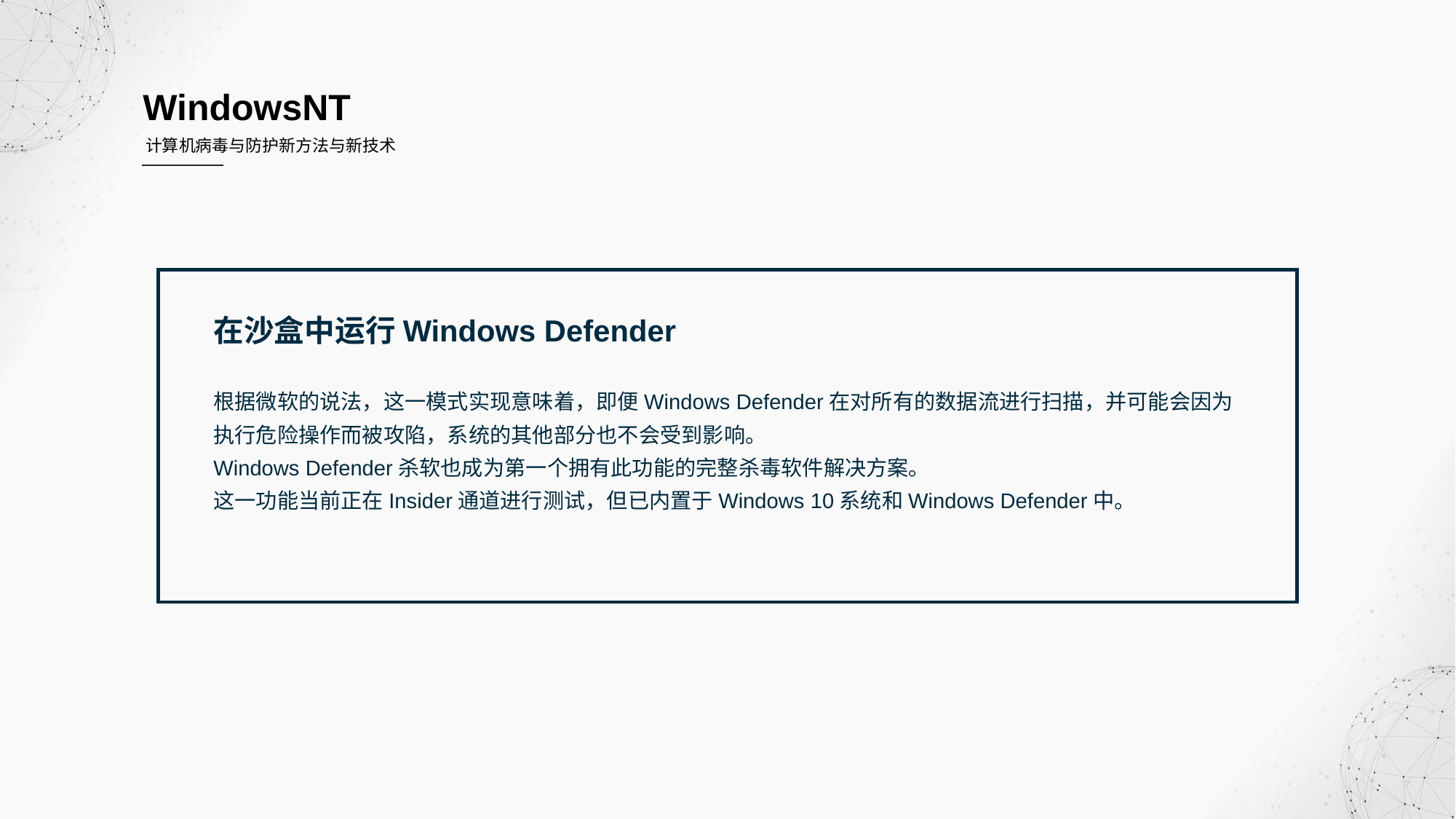

WindowsNT
计算机病毒与防护新方法与新技术

在沙盒中运行Windows Defender
根据微软的说法，这一模式实现意味着，即便Windows Defender在对所有的数据流进行扫描，并可能会因为执行危险操作而被攻陷，系统的其他部分也不会受到影响。
Windows Defender杀软也成为第一个拥有此功能的完整杀毒软件解决方案。
这一功能当前正在Insider通道进行测试，但已内置于Windows 10系统和Windows Defender中。